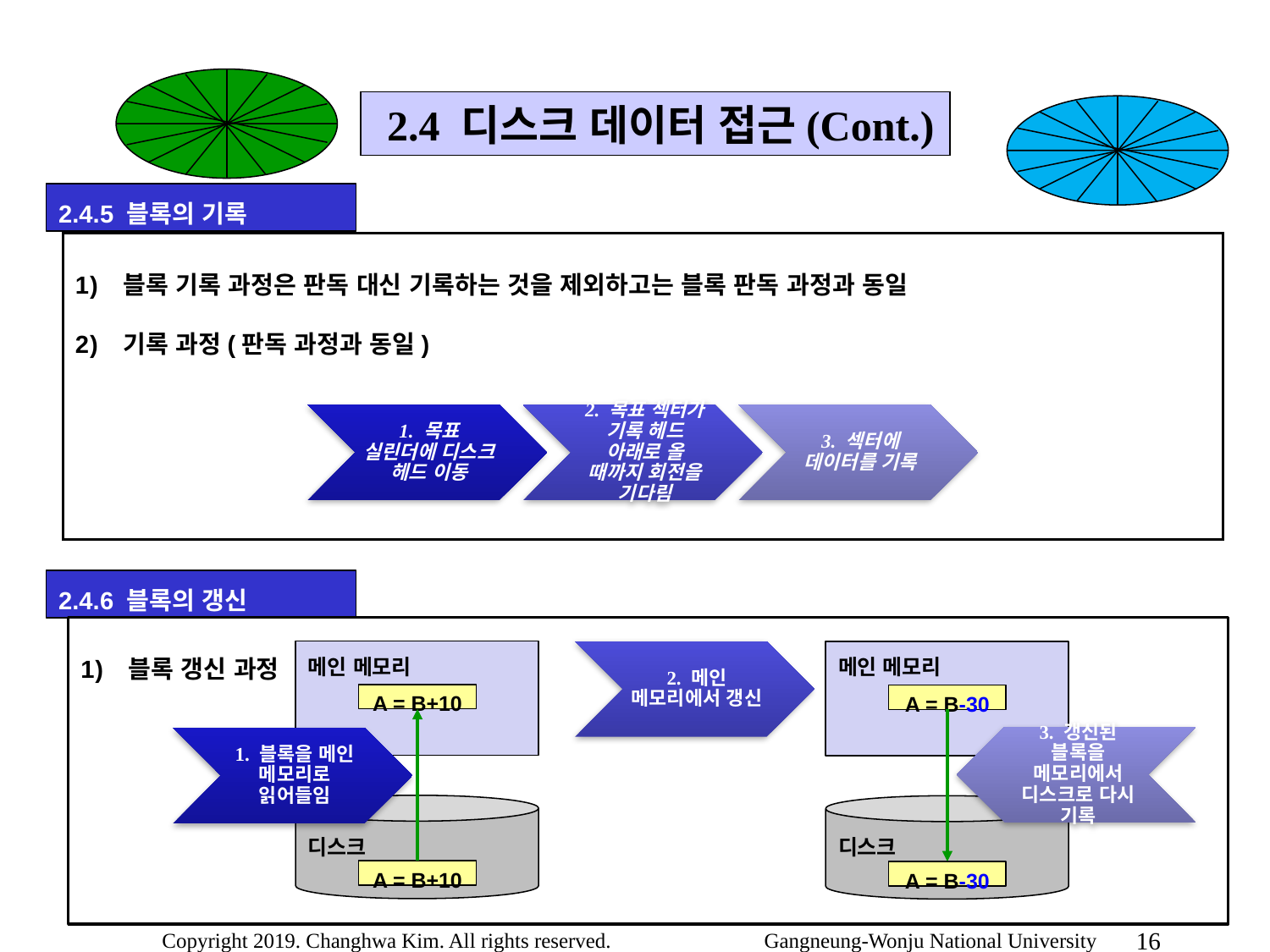

2.4 디스크 데이터 접근(Cont.)

2.4.5 블록의 기록

블록 기록 과정은 판독 대신 기록하는 것을 제외하고는 블록 판독 과정과 동일

기록 과정(판독 과정과 동일)

1. 목표 실린더에 디스크 헤드 이동
2. 목표 섹터가 기록 헤드 아래로 올 때까지 회전을 기다림
3. 섹터에 데이터를 기록
2.4.6 블록의 갱신

블록 갱신 과정

2. 메인 메모리에서 갱신
3. 갱신된 블록을 메모리에서 디스크로 다시 기록
1. 블록을 메인 메모리로 읽어들임
메인 메모리
메인 메모리
A = B-30
디스크
A = B-30
A = B+10
디스크
A = B+10
16
Copyright 2019. Changhwa Kim. All rights reserved.                             Gangneung-Wonju National University